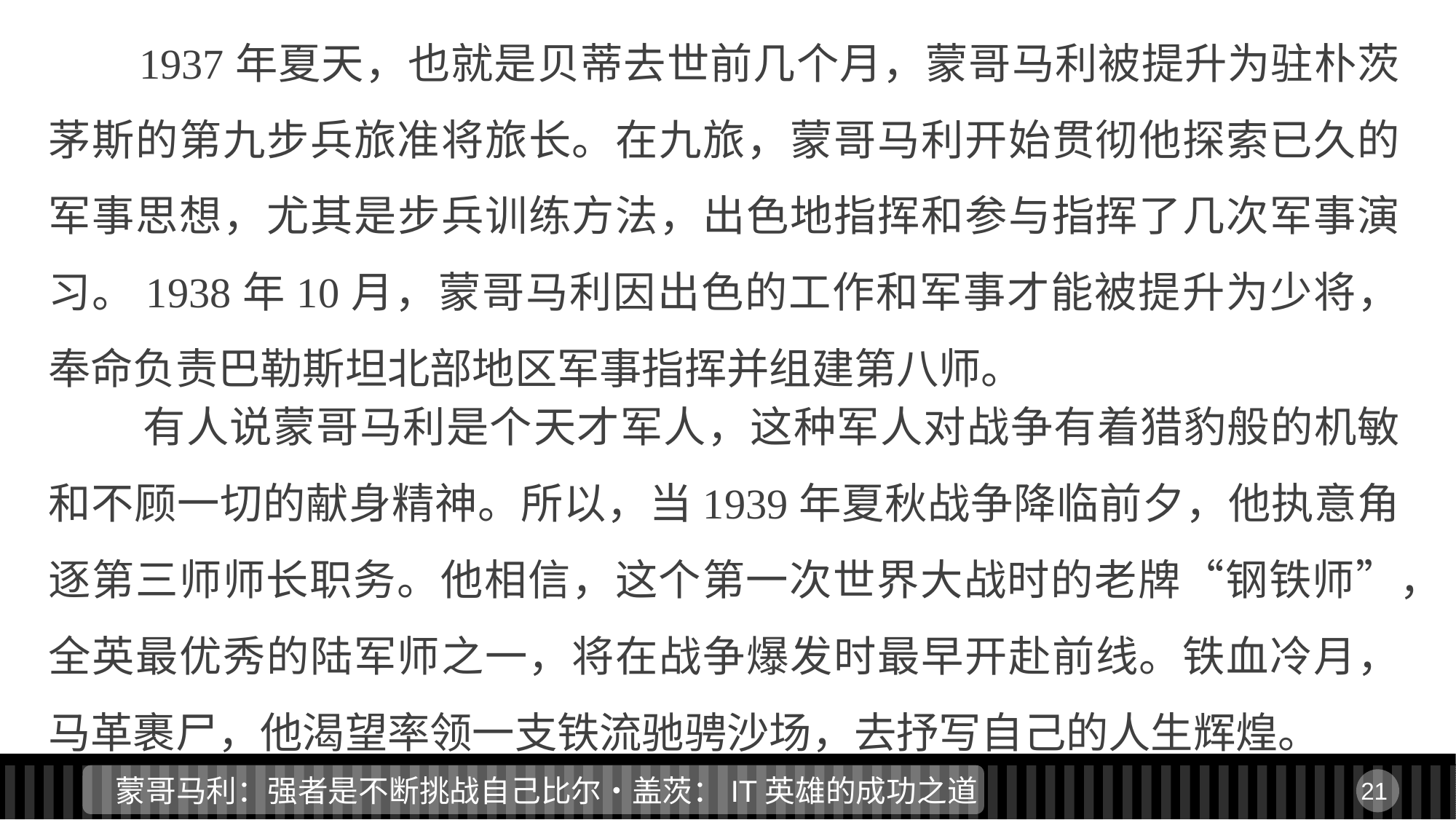

1937年夏天，也就是贝蒂去世前几个月，蒙哥马利被提升为驻朴茨茅斯的第九步兵旅准将旅长。在九旅，蒙哥马利开始贯彻他探索已久的军事思想，尤其是步兵训练方法，出色地指挥和参与指挥了几次军事演习。1938年10月，蒙哥马利因出色的工作和军事才能被提升为少将，奉命负责巴勒斯坦北部地区军事指挥并组建第八师。
        有人说蒙哥马利是个天才军人，这种军人对战争有着猎豹般的机敏和不顾一切的献身精神。所以，当1939年夏秋战争降临前夕，他执意角逐第三师师长职务。他相信，这个第一次世界大战时的老牌“钢铁师”，全英最优秀的陆军师之一，将在战争爆发时最早开赴前线。铁血冷月，马革裹尸，他渴望率领一支铁流驰骋沙场，去抒写自己的人生辉煌。